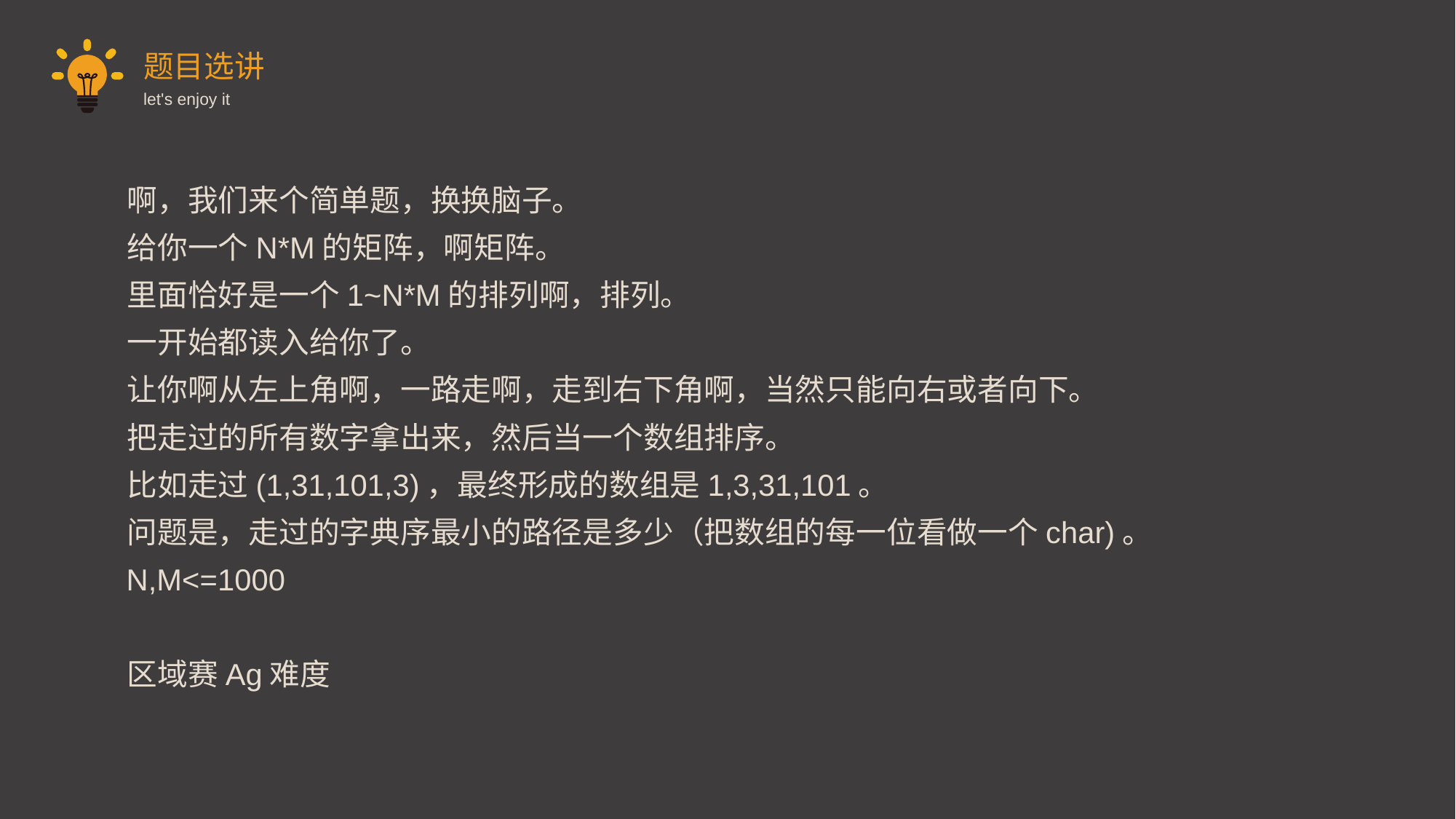

题目选讲
let's enjoy it
    啊，我们来个简单题，换换脑子。
    给你一个N*M的矩阵，啊矩阵。
    里面恰好是一个1~N*M的排列啊，排列。
    一开始都读入给你了。
    让你啊从左上角啊，一路走啊，走到右下角啊，当然只能向右或者向下。
    把走过的所有数字拿出来，然后当一个数组排序。
    比如走过(1,31,101,3)，最终形成的数组是1,3,31,101。
    问题是，走过的字典序最小的路径是多少（把数组的每一位看做一个char)。
    N,M<=1000

    区域赛Ag难度